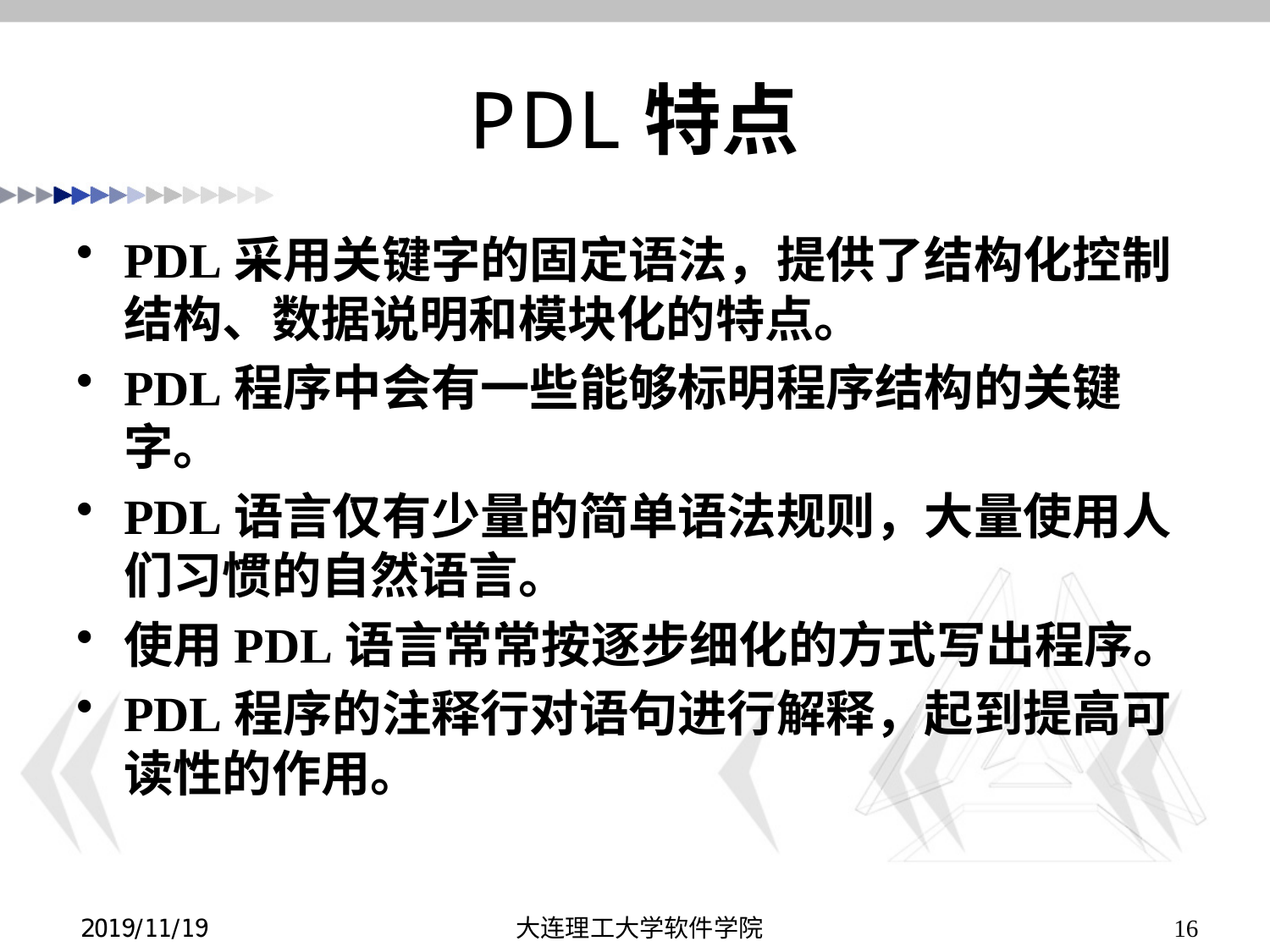

# PDL特点
PDL采用关键字的固定语法，提供了结构化控制结构、数据说明和模块化的特点。
PDL程序中会有一些能够标明程序结构的关键字。
PDL语言仅有少量的简单语法规则，大量使用人们习惯的自然语言。
使用PDL语言常常按逐步细化的方式写出程序。
PDL程序的注释行对语句进行解释，起到提高可读性的作用。

2019/11/19
大连理工大学软件学院
16